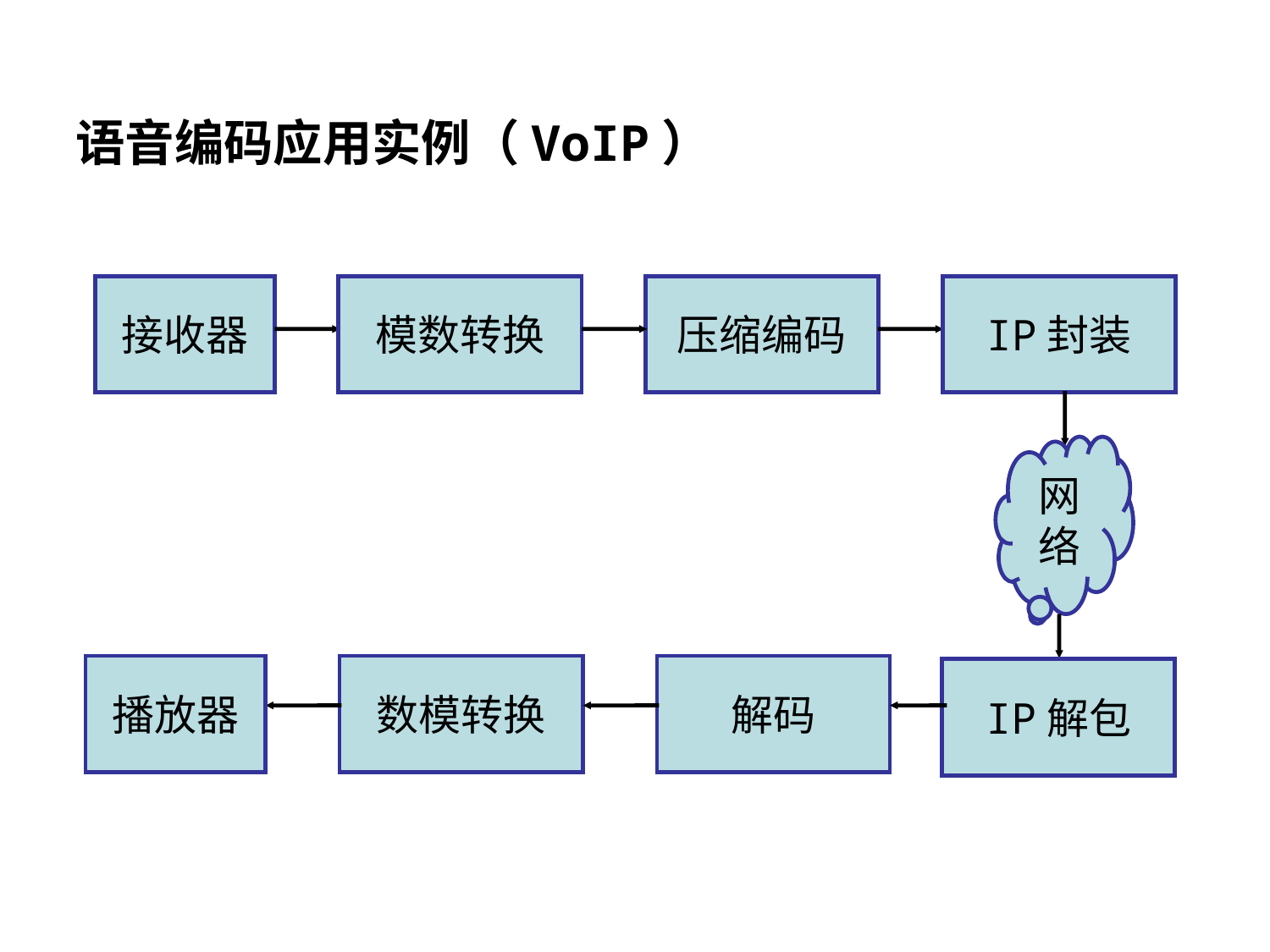

语音编码应用实例（VoIP）
接收器
模数转换
压缩编码
IP封装

网络

播放器
数模转换
解码
IP解包